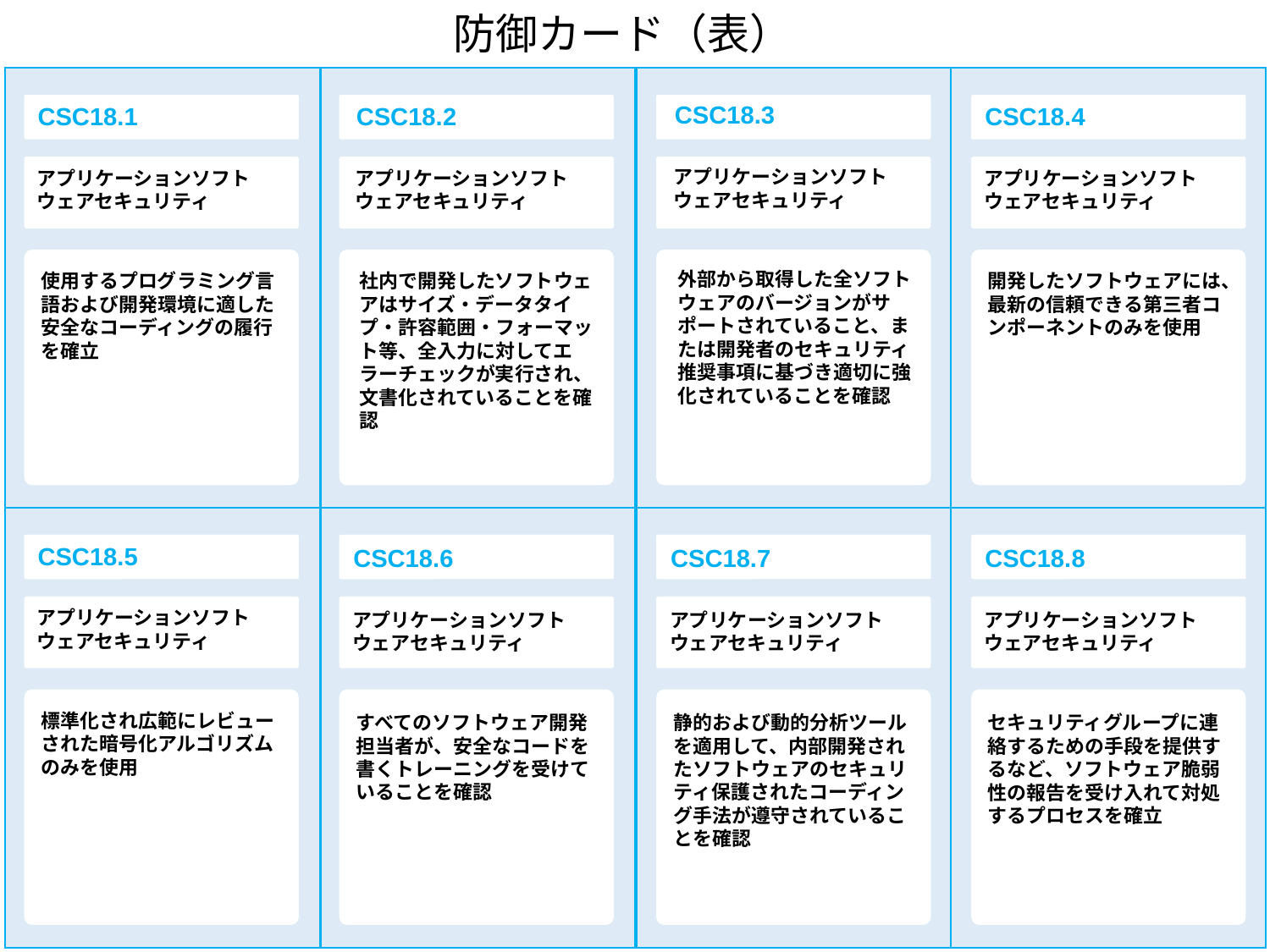

防御カード（表）

CSC18.3

CSC18.1

CSC18.2

CSC18.4

アプリケーションソフトウェアセキュリティ
アプリケーションソフトウェアセキュリティ
アプリケーションソフトウェアセキュリティ
アプリケーションソフトウェアセキュリティ

外部から取得した全ソフトウェアのバージョンがサポートされていること、または開発者のセキュリティ推奨事項に基づき適切に強化されていることを確認
使用するプログラミング言語および開発環境に適した安全なコーディングの履行を確立
社内で開発したソフトウェアはサイズ・データタイプ・許容範囲・フォーマット等、全入力に対してエラーチェックが実行され、文書化されていることを確認
開発したソフトウェアには、最新の信頼できる第三者コンポーネントのみを使用

CSC18.5

CSC18.6
CSC18.7
CSC18.8

アプリケーションソフトウェアセキュリティ
アプリケーションソフトウェアセキュリティ
アプリケーションソフトウェアセキュリティ
アプリケーションソフトウェアセキュリティ

標準化され広範にレビューされた暗号化アルゴリズムのみを使用
すべてのソフトウェア開発担当者が、安全なコードを書くトレーニングを受けていることを確認
静的および動的分析ツールを適用して、内部開発されたソフトウェアのセキュリティ保護されたコーディング手法が遵守されていることを確認
セキュリティグループに連絡するための手段を提供するなど、ソフトウェア脆弱性の報告を受け入れて対処するプロセスを確立